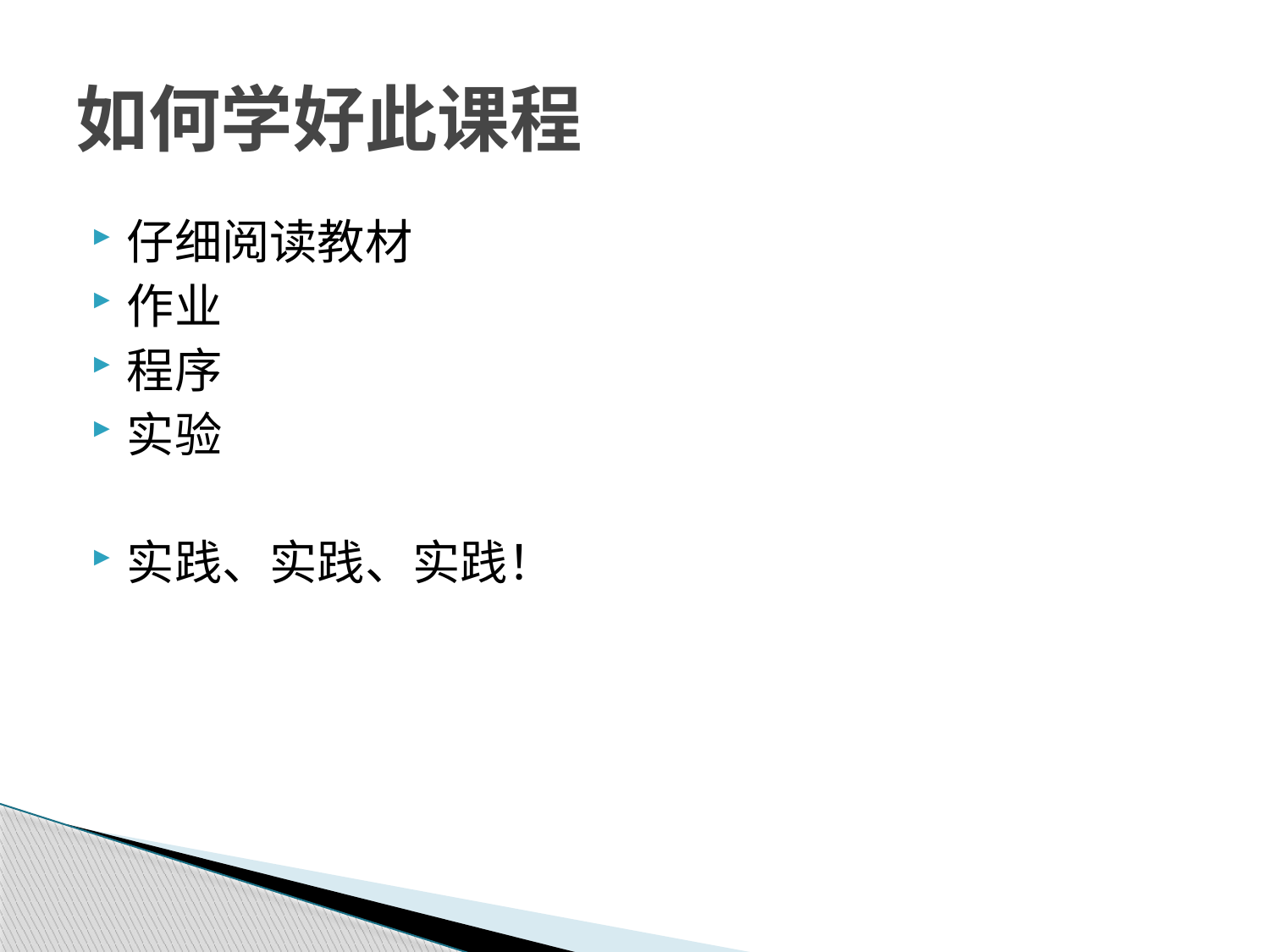

# 如何学好此课程
仔细阅读教材
作业
程序
实验

实践、实践、实践！